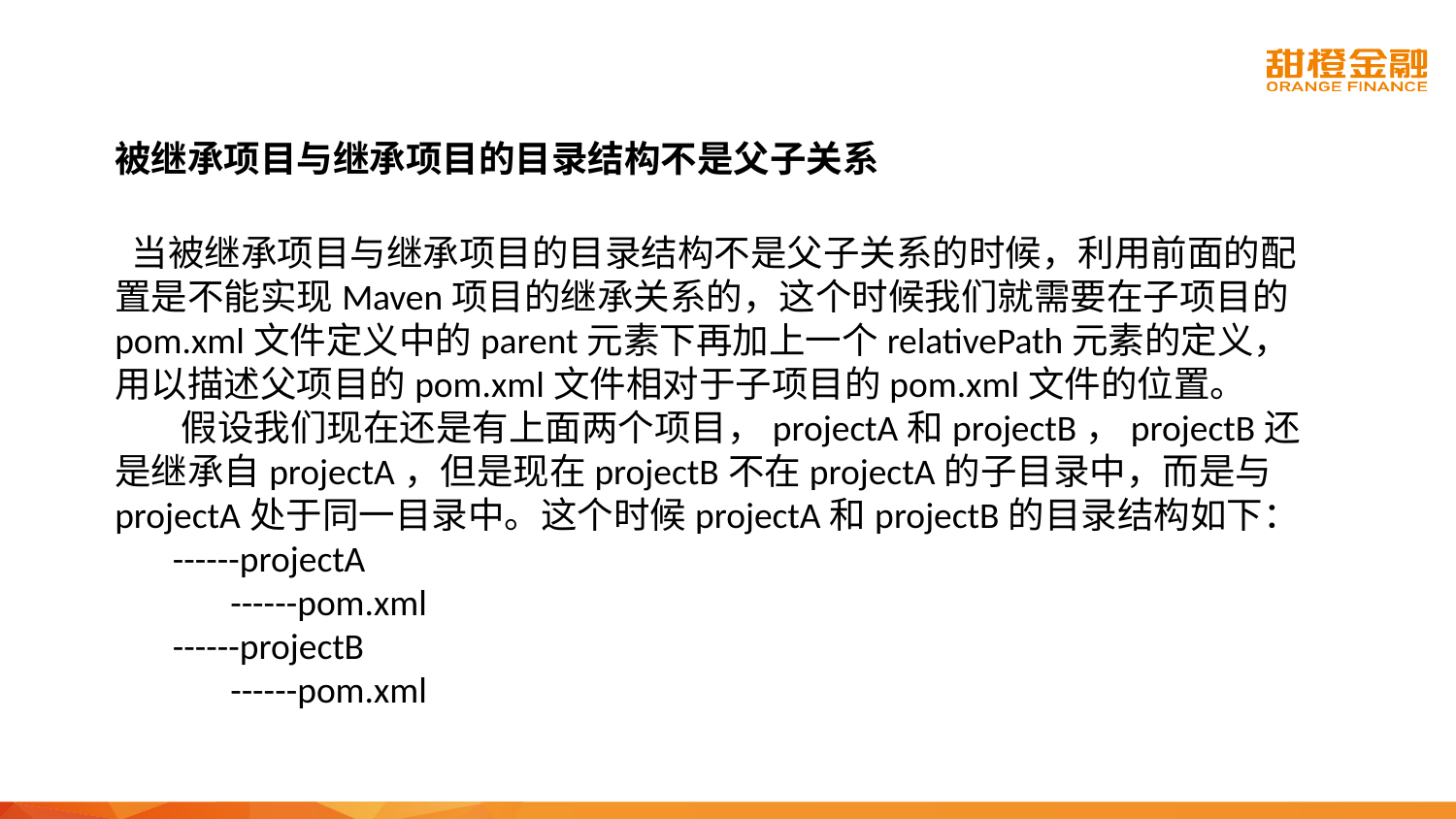

被继承项目与继承项目的目录结构不是父子关系
 当被继承项目与继承项目的目录结构不是父子关系的时候，利用前面的配置是不能实现Maven项目的继承关系的，这个时候我们就需要在子项目的pom.xml文件定义中的parent元素下再加上一个relativePath元素的定义，用以描述父项目的pom.xml文件相对于子项目的pom.xml文件的位置。
       假设我们现在还是有上面两个项目，projectA和projectB，projectB还是继承自projectA，但是现在projectB不在projectA的子目录中，而是与projectA处于同一目录中。这个时候projectA和projectB的目录结构如下：
       ------projectA
              ------pom.xml
       ------projectB
              ------pom.xml